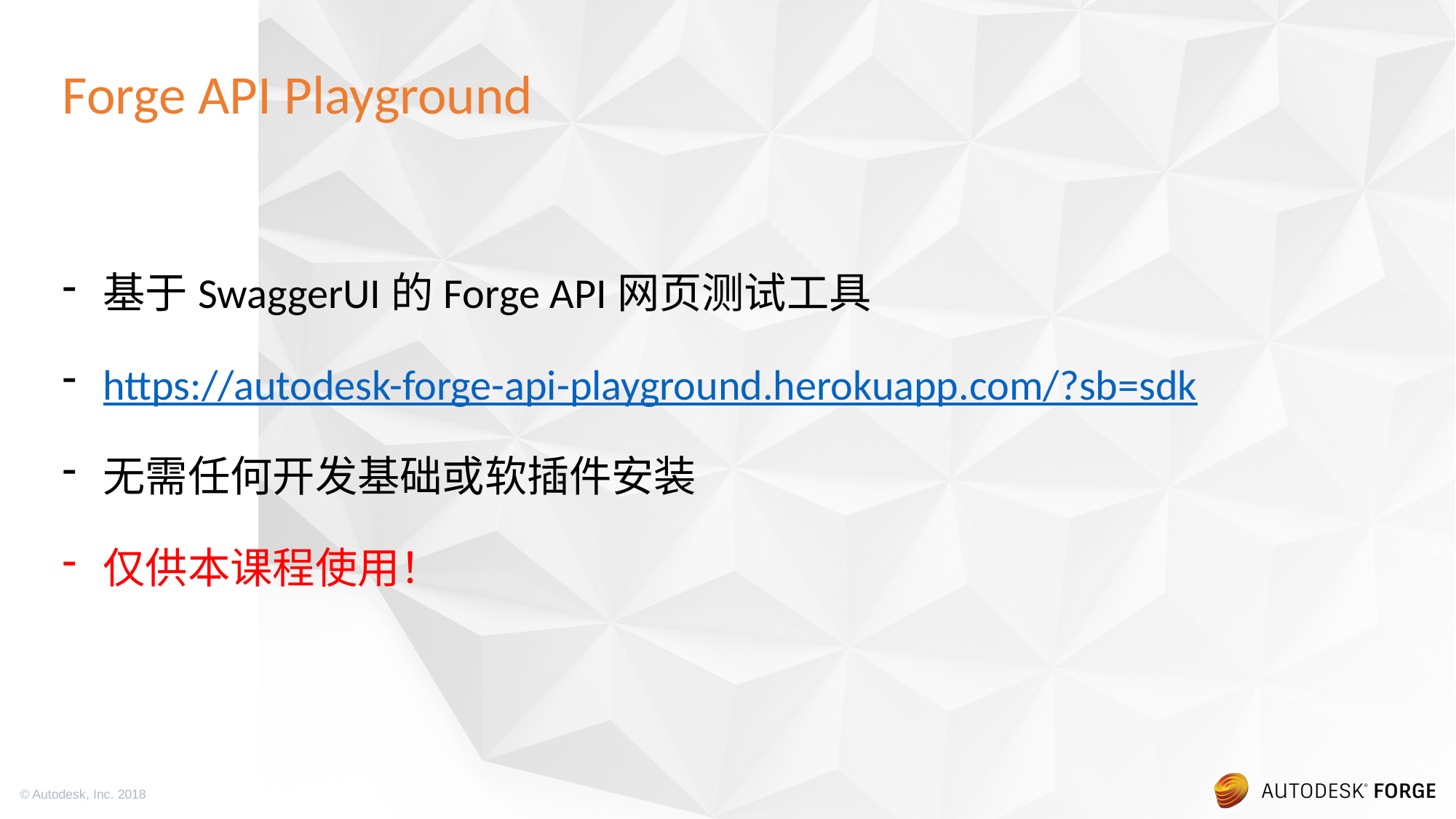

# Forge API Playground
基于SwaggerUI的Forge API网页测试工具
https://autodesk-forge-api-playground.herokuapp.com/?sb=sdk
无需任何开发基础或软插件安装
仅供本课程使用！